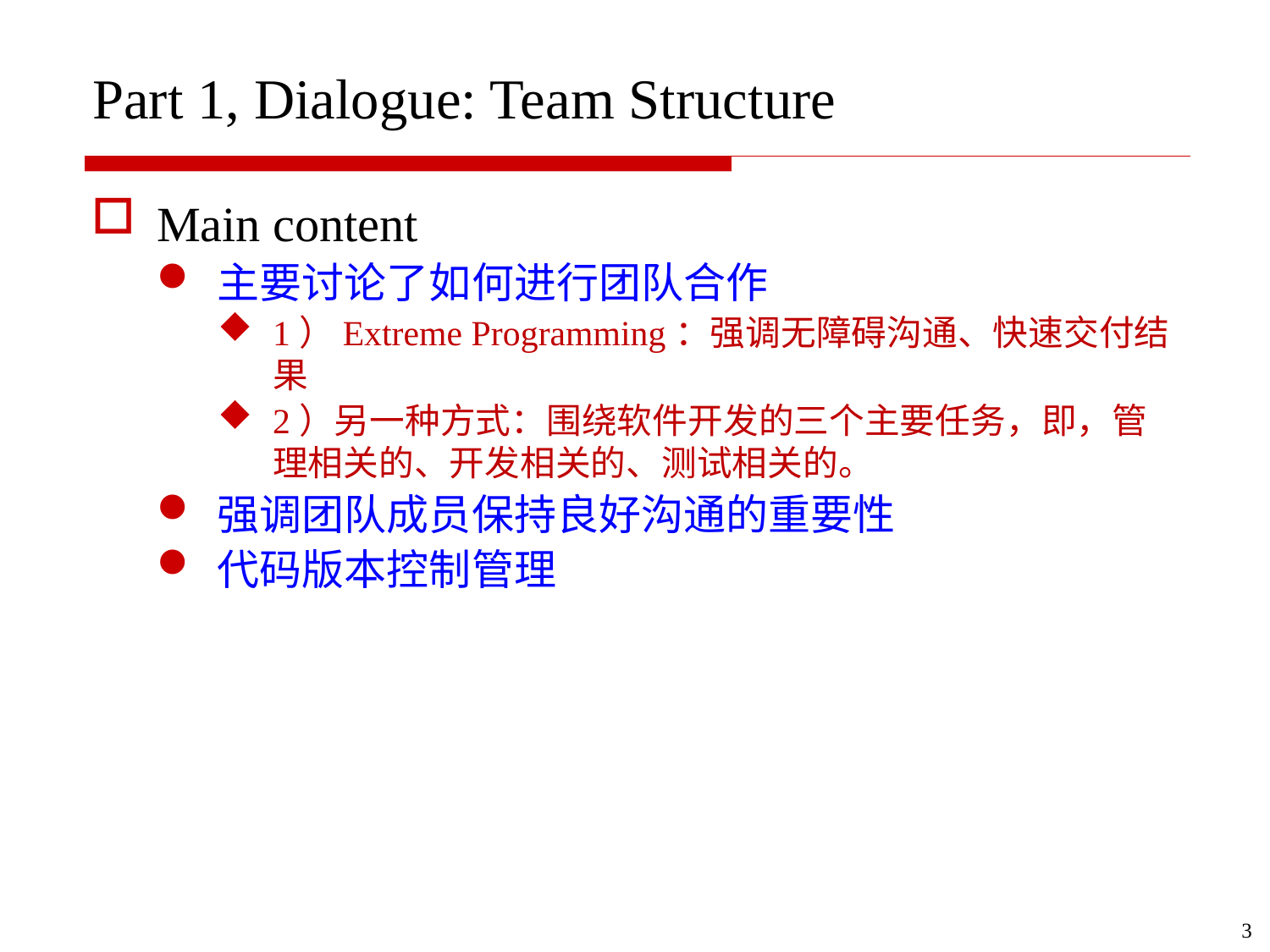

# Part 1, Dialogue: Team Structure
Main content
主要讨论了如何进行团队合作
1）Extreme Programming：强调无障碍沟通、快速交付结果
2）另一种方式：围绕软件开发的三个主要任务，即，管理相关的、开发相关的、测试相关的。
强调团队成员保持良好沟通的重要性
代码版本控制管理
3